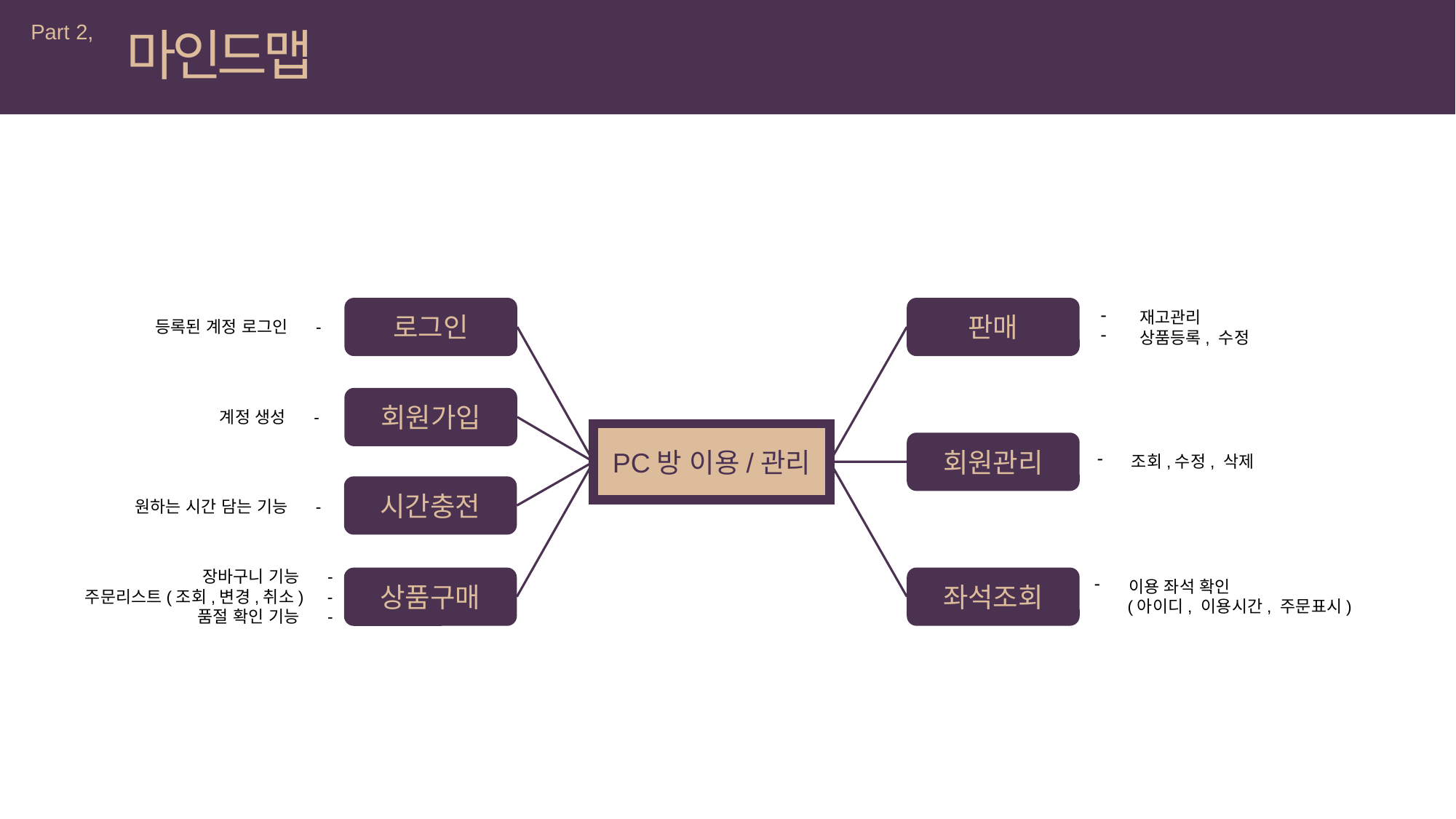

Part 2,
마인드맵
로그인
판매
   재고관리
   상품등록, 수정
등록된 계정 로그인     -
회원가입
계정 생성     -
PC방 이용/관리
회원관리
조회,수정, 삭제
시간충전
원하는 시간 담는 기능     -
장바구니 기능     -
주문리스트(조회,변경,취소)     -
품절 확인 기능     -
좌석조회
상품구매
이용 좌석 확인
       (아이디, 이용시간, 주문표시)